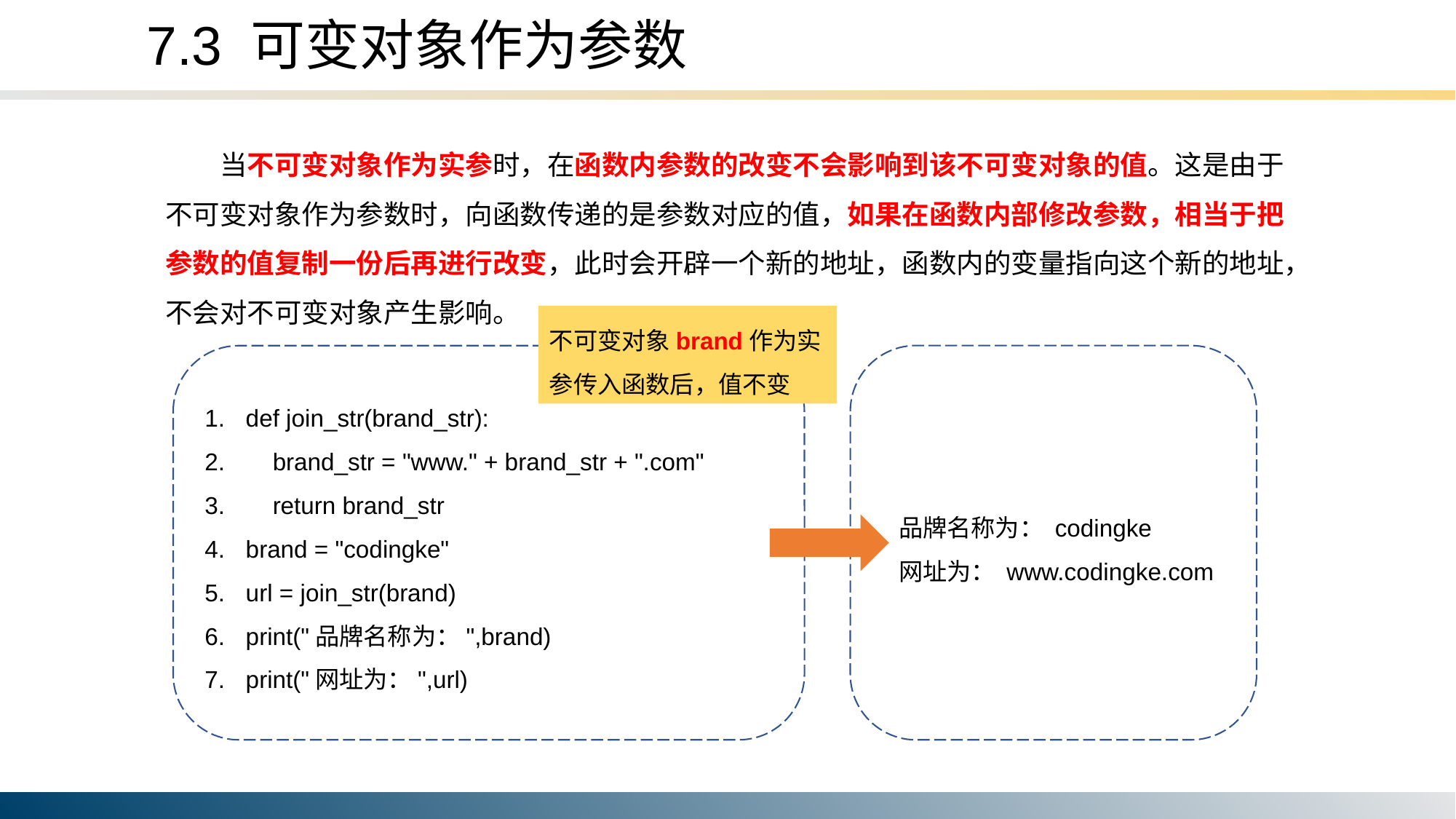

7.3 可变对象作为参数
当不可变对象作为实参时，在函数内参数的改变不会影响到该不可变对象的值。这是由于不可变对象作为参数时，向函数传递的是参数对应的值，如果在函数内部修改参数，相当于把参数的值复制一份后再进行改变，此时会开辟一个新的地址，函数内的变量指向这个新的地址，不会对不可变对象产生影响。
不可变对象brand作为实参传入函数后，值不变

def join_str(brand_str):
    brand_str = "www." + brand_str + ".com"
    return brand_str
brand = "codingke"
url = join_str(brand)
print("品牌名称为：",brand)
print("网址为：",url)
品牌名称为： codingke
网址为： www.codingke.com